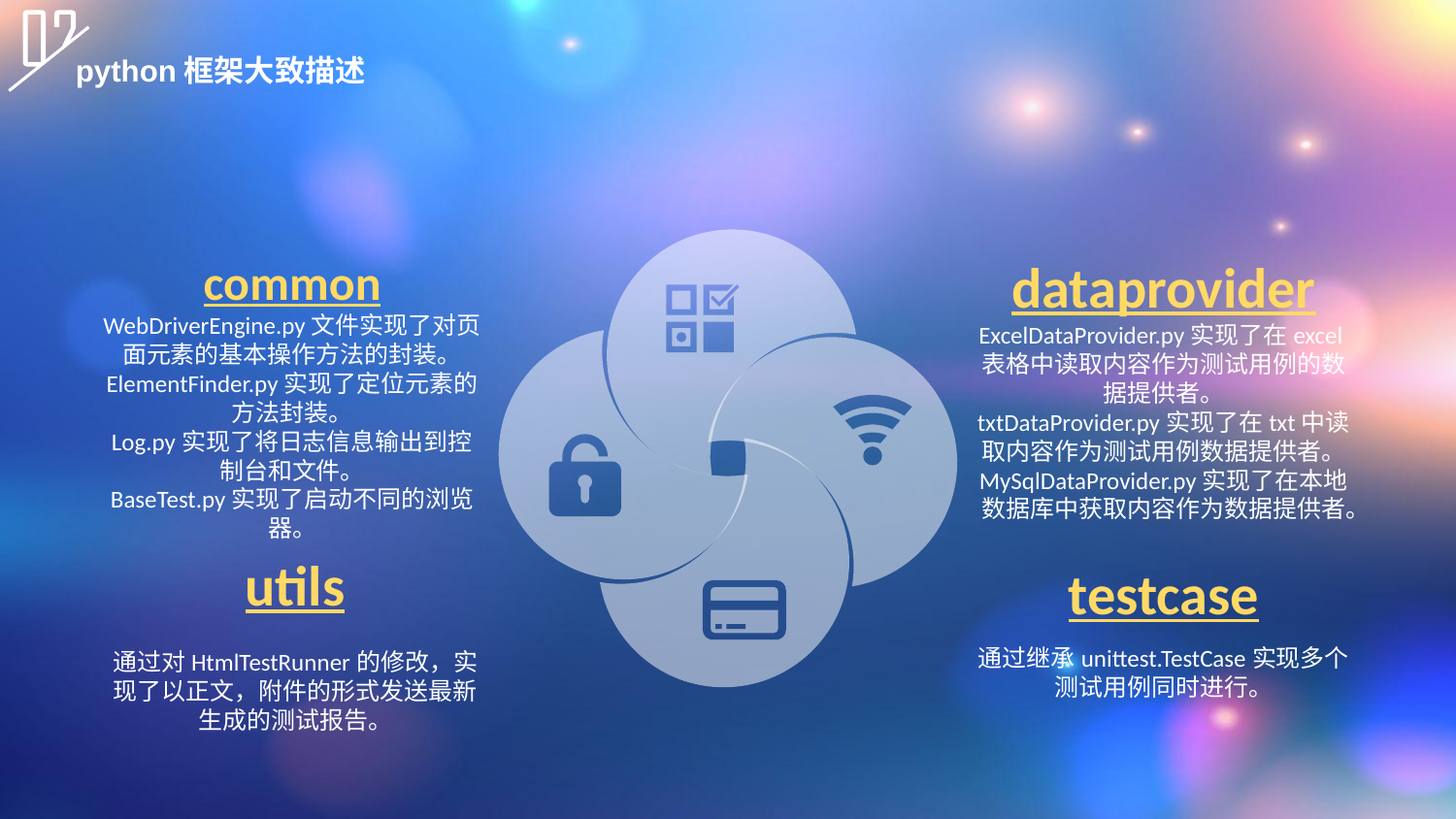

python框架大致描述

common
WebDriverEngine.py文件实现了对页面元素的基本操作方法的封装。
ElementFinder.py实现了定位元素的方法封装。
Log.py实现了将日志信息输出到控制台和文件。
BaseTest.py实现了启动不同的浏览器。

dataprovider
ExcelDataProvider.py实现了在excel表格中读取内容作为测试用例的数据提供者。
txtDataProvider.py实现了在txt中读取内容作为测试用例数据提供者。
MySqlDataProvider.py实现了在本地数据库中获取内容作为数据提供者。
utils
通过对HtmlTestRunner的修改，实现了以正文，附件的形式发送最新生成的测试报告。

testcase
通过继承unittest.TestCase实现多个测试用例同时进行。